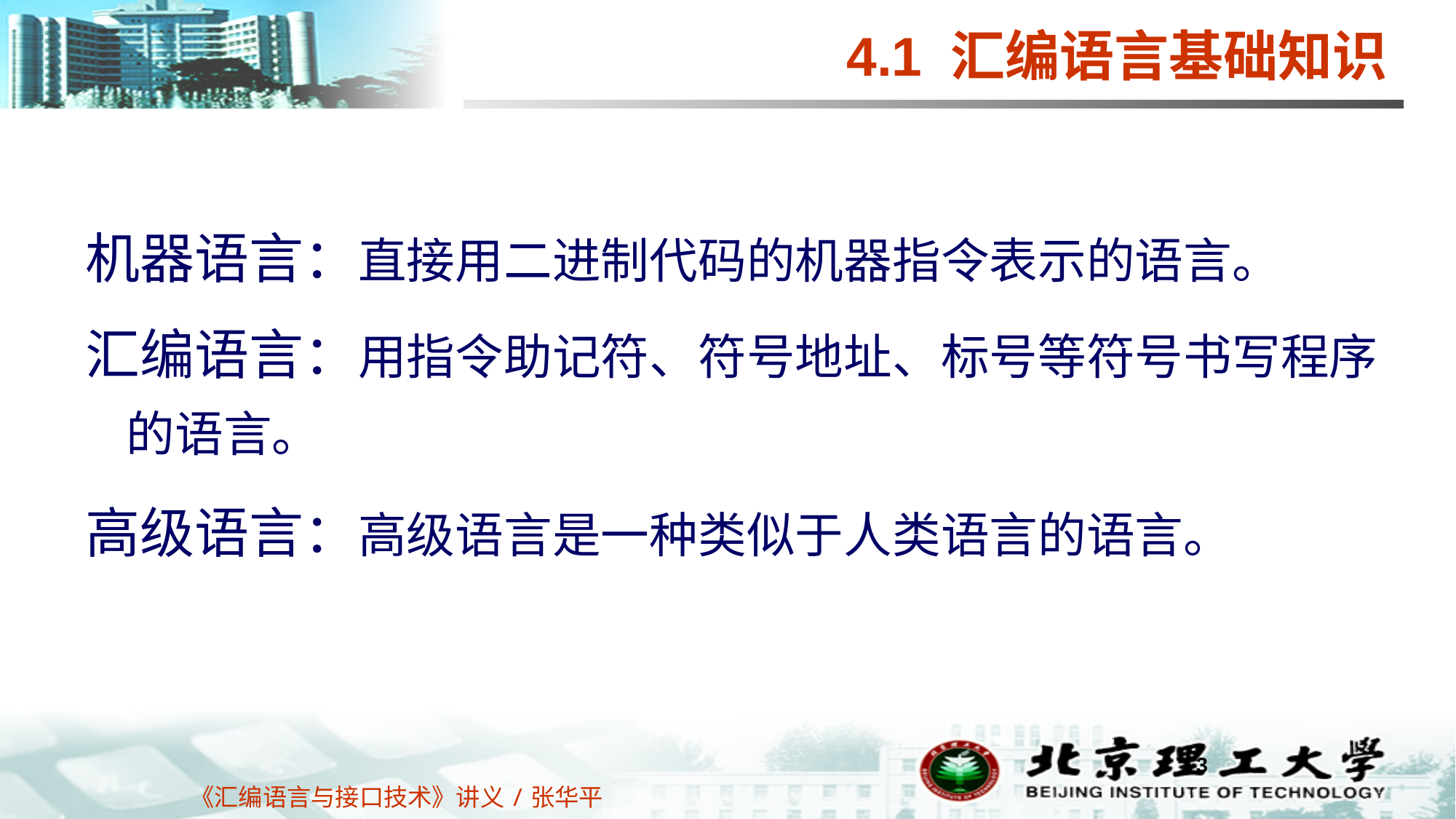

4.1 汇编语言基础知识
机器语言：直接用二进制代码的机器指令表示的语言。
汇编语言：用指令助记符、符号地址、标号等符号书写程序的语言。
高级语言：高级语言是一种类似于人类语言的语言。
3